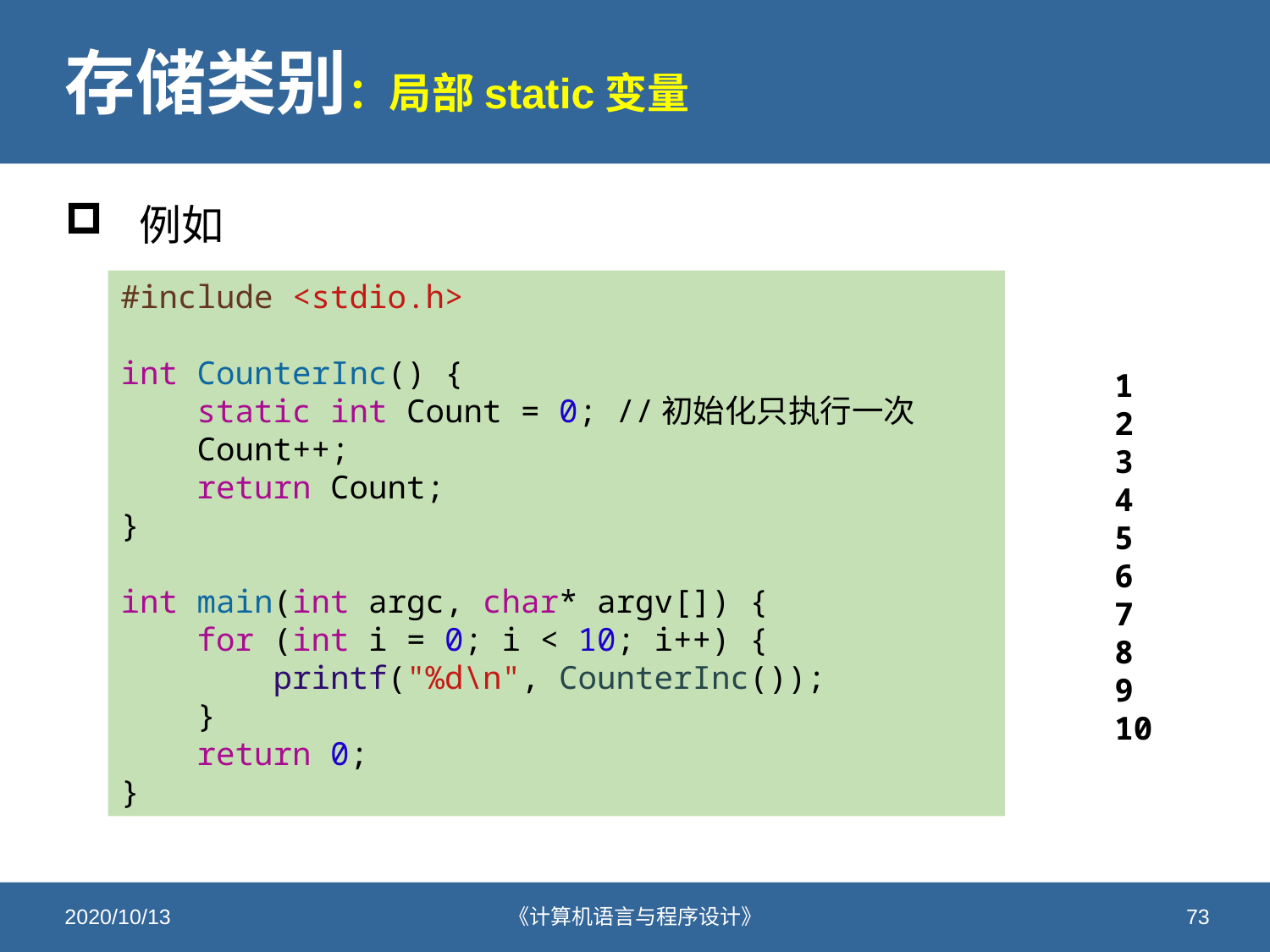

# 存储类别：局部static变量
例如
#include <stdio.h>

int CounterInc() {
    static int Count = 0; //初始化只执行一次
    Count++;
    return Count;
}
int main(int argc, char* argv[]) {
    for (int i = 0; i < 10; i++) {
        printf("%d\n", CounterInc());
    }
    return 0;
}
1
2
3
4
5
6
7
8
9
10
2020/10/13
《计算机语言与程序设计》
73